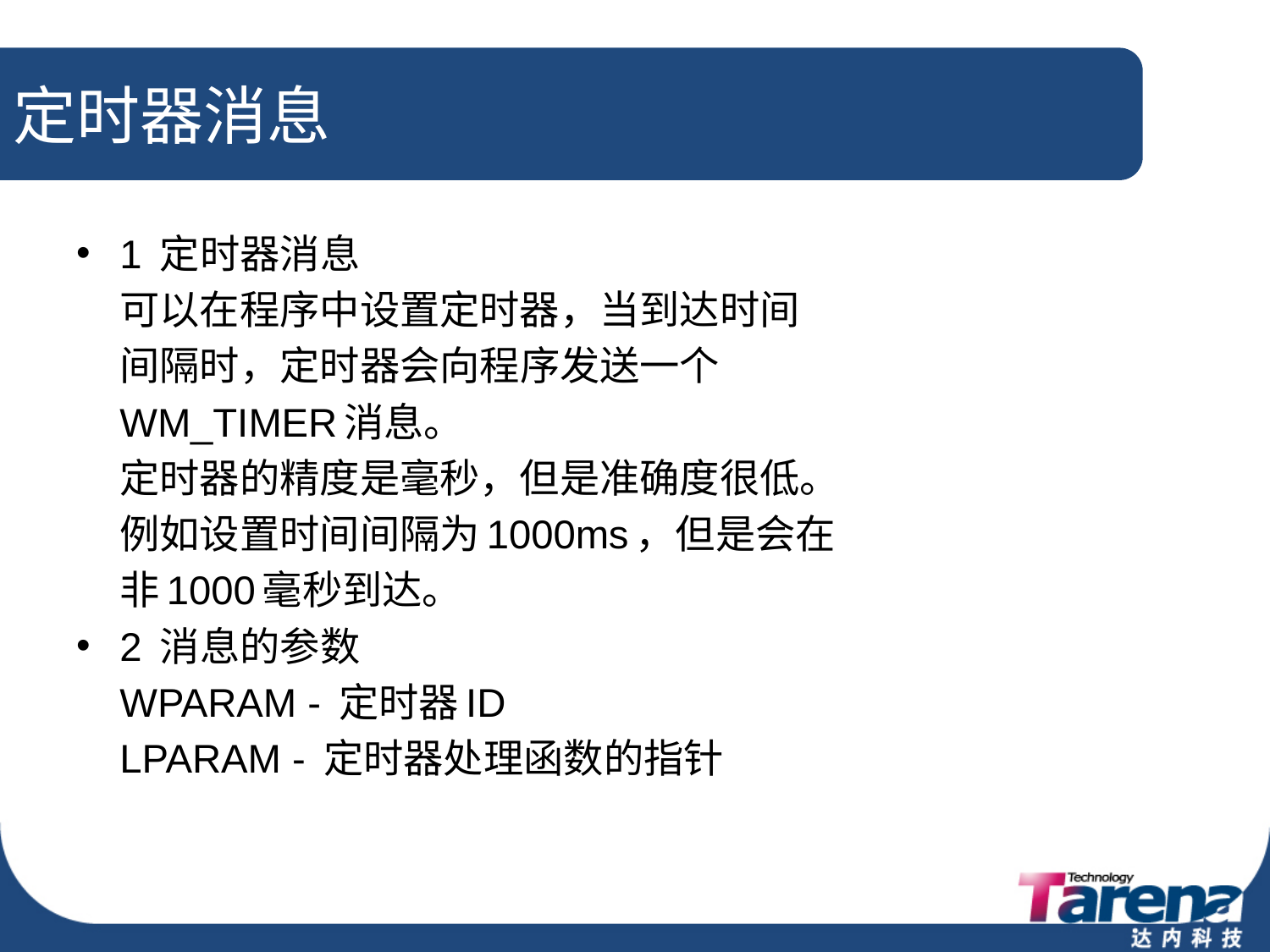

# 定时器消息
1 定时器消息
		可以在程序中设置定时器，当到达时间
		间隔时，定时器会向程序发送一个
		WM_TIMER消息。
		定时器的精度是毫秒，但是准确度很低。
		例如设置时间间隔为1000ms，但是会在
		非1000毫秒到达。
2 消息的参数
		WPARAM - 定时器ID
		LPARAM - 定时器处理函数的指针